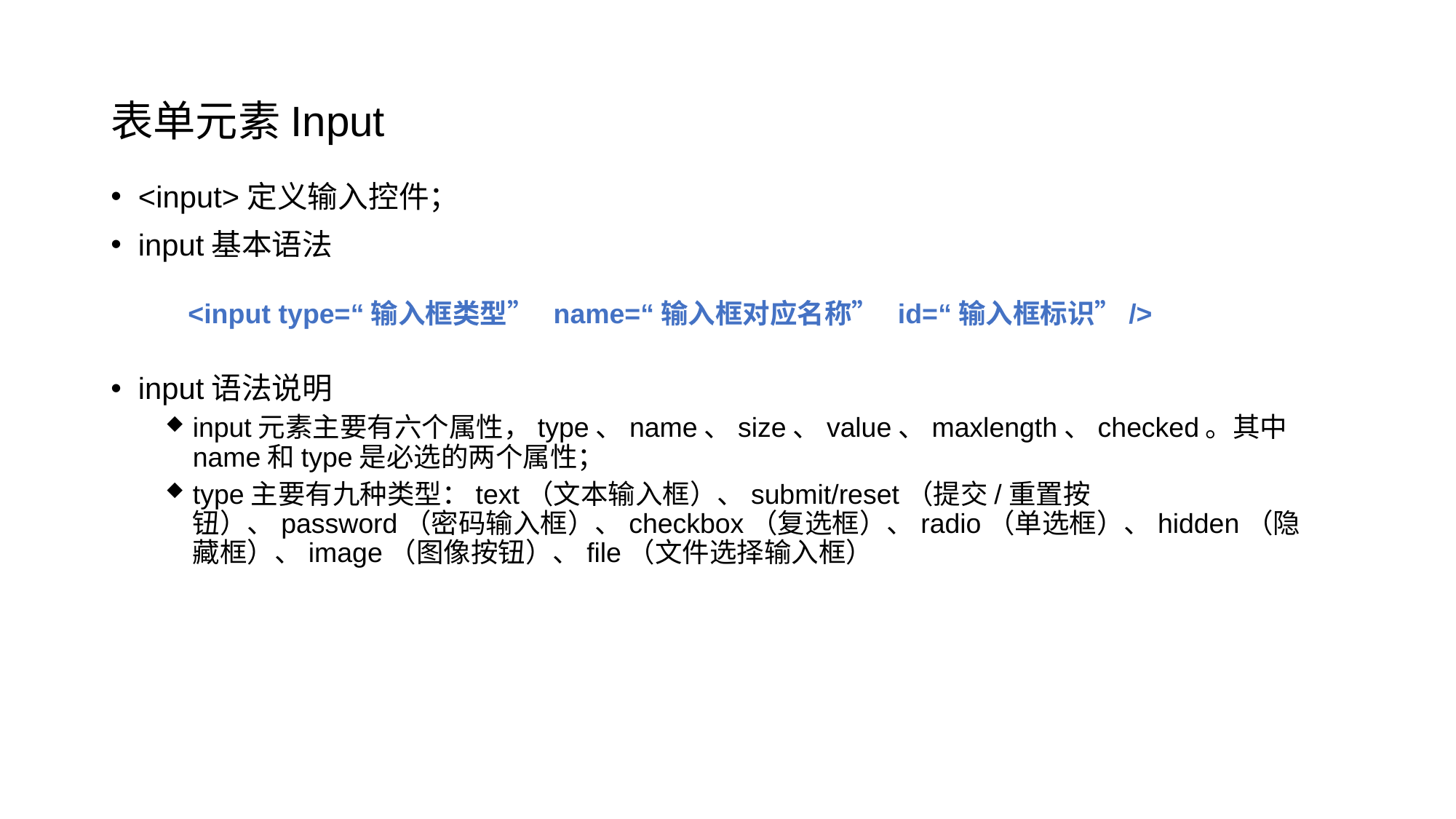

# 表单元素Input
<input>定义输入控件；
input基本语法

input语法说明
input元素主要有六个属性，type、name、size、value、maxlength、checked。其中name和type是必选的两个属性；
type主要有九种类型：text（文本输入框）、submit/reset（提交/重置按钮）、password（密码输入框）、checkbox（复选框）、radio（单选框）、hidden（隐藏框）、image（图像按钮）、file（文件选择输入框）

<input type=“输入框类型”  name=“输入框对应名称”  id=“输入框标识”/>